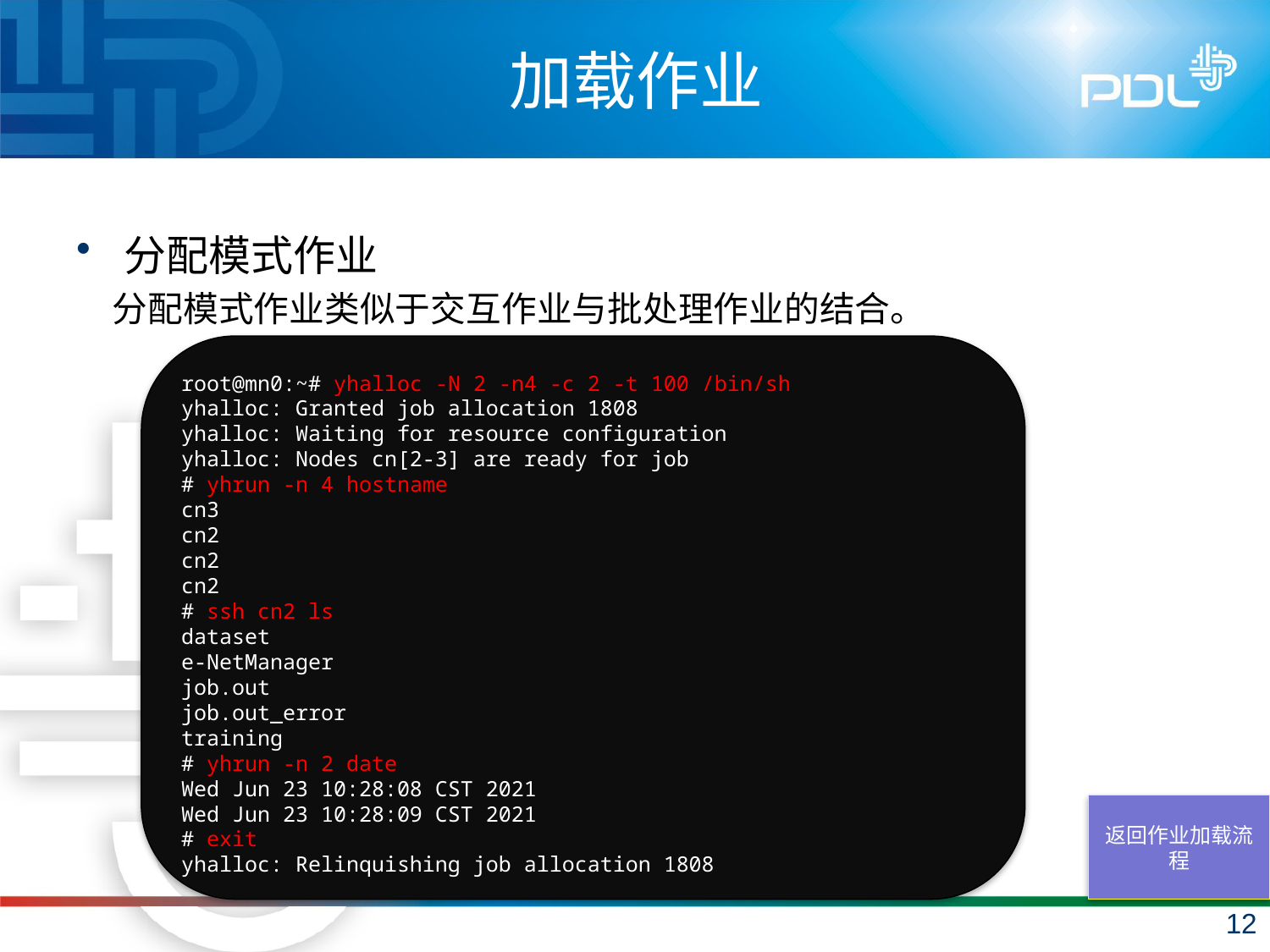

# 加载作业
分配模式作业
    分配模式作业类似于交互作业与批处理作业的结合。

root@mn0:~# yhalloc -N 2 -n4 -c 2 -t 100 /bin/sh
yhalloc: Granted job allocation 1808
yhalloc: Waiting for resource configuration
yhalloc: Nodes cn[2-3] are ready for job
# yhrun -n 4 hostname
cn3
cn2
cn2
cn2
# ssh cn2 ls
dataset
e-NetManager
job.out
job.out_error
training
# yhrun -n 2 date
Wed Jun 23 10:28:08 CST 2021
Wed Jun 23 10:28:09 CST 2021
# exit
yhalloc: Relinquishing job allocation 1808
返回作业加载流程
12